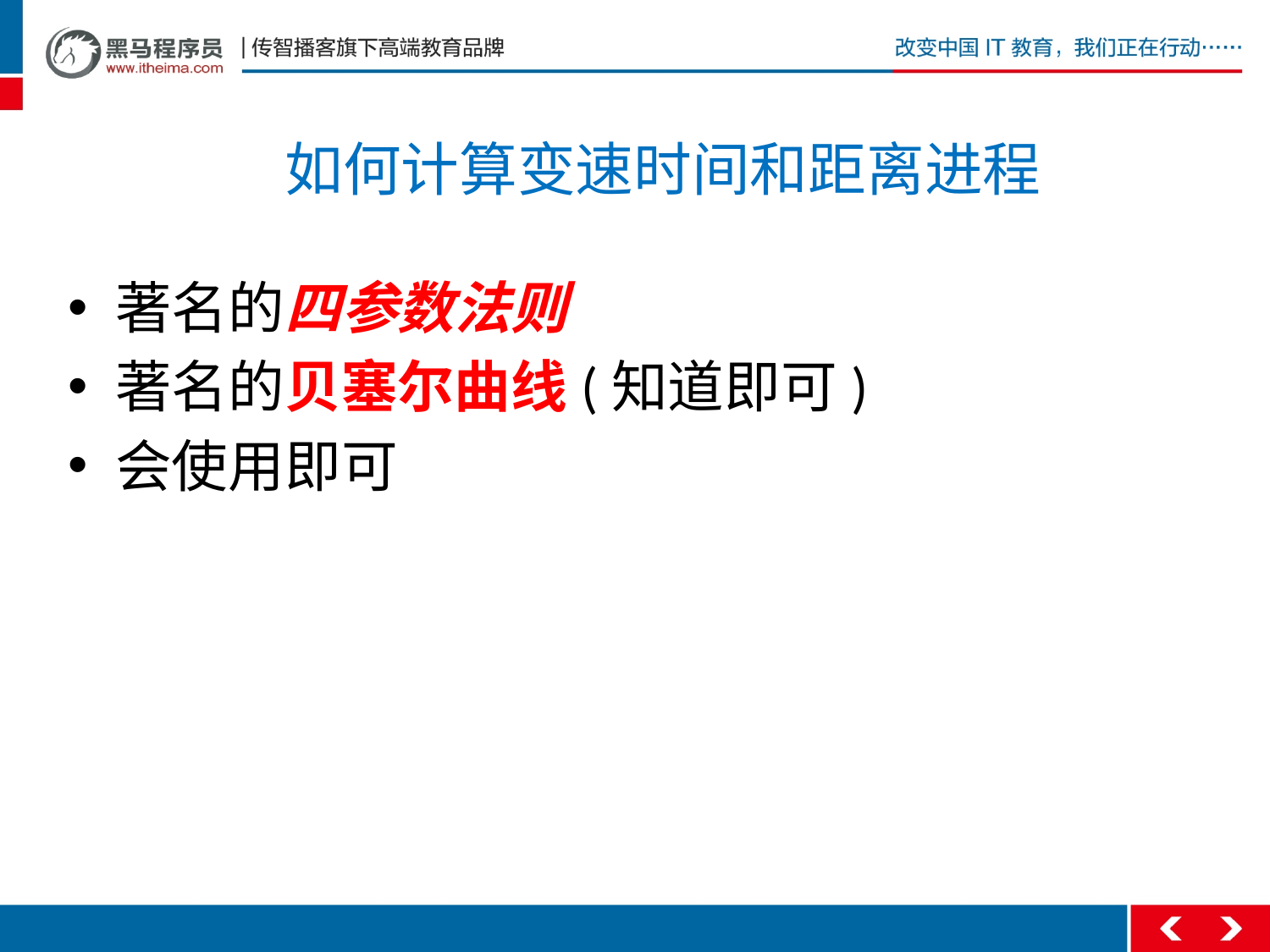

# 如何计算变速时间和距离进程
著名的四参数法则
著名的贝塞尔曲线(知道即可)
会使用即可